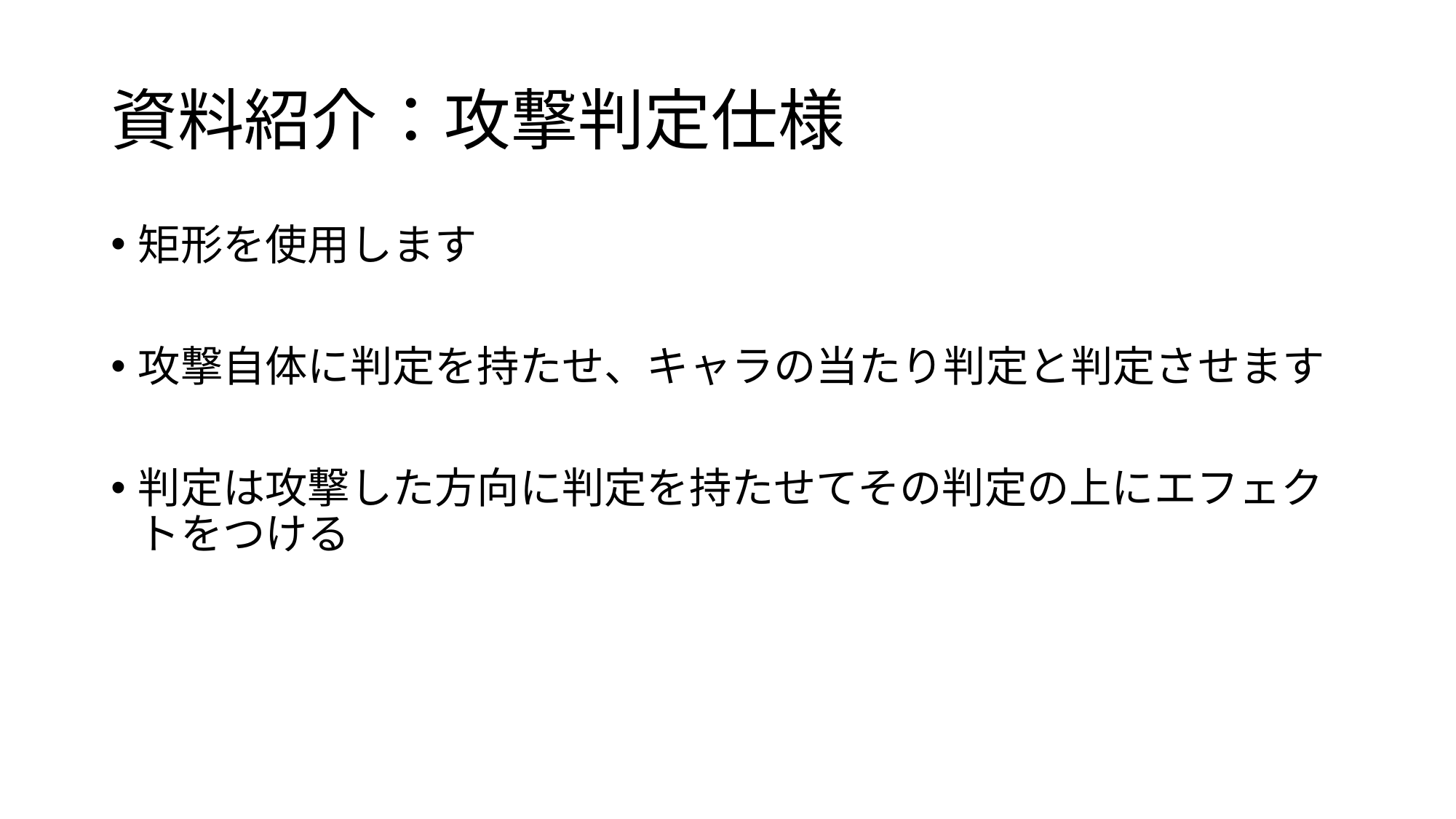

# 資料紹介：攻撃判定仕様
矩形を使用します

攻撃自体に判定を持たせ、キャラの当たり判定と判定させます

判定は攻撃した方向に判定を持たせてその判定の上にエフェクトをつける